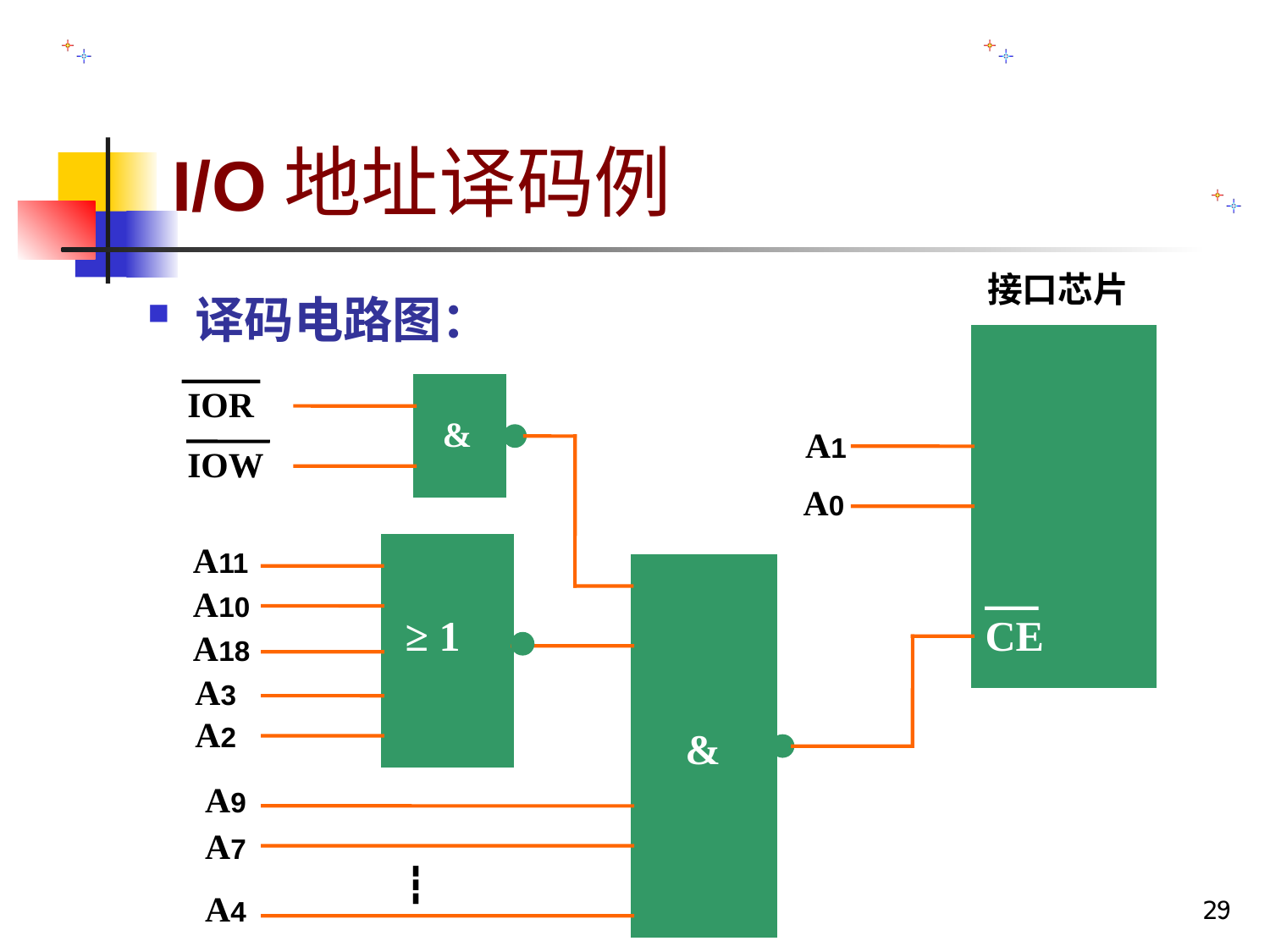

I/O地址译码例
接口芯片
译码电路图：

IOR

&
A1

IOW

A0

A11

A10

≥ 1
CE

A18

A3

A2
&

A9

A7

┇
29
A4